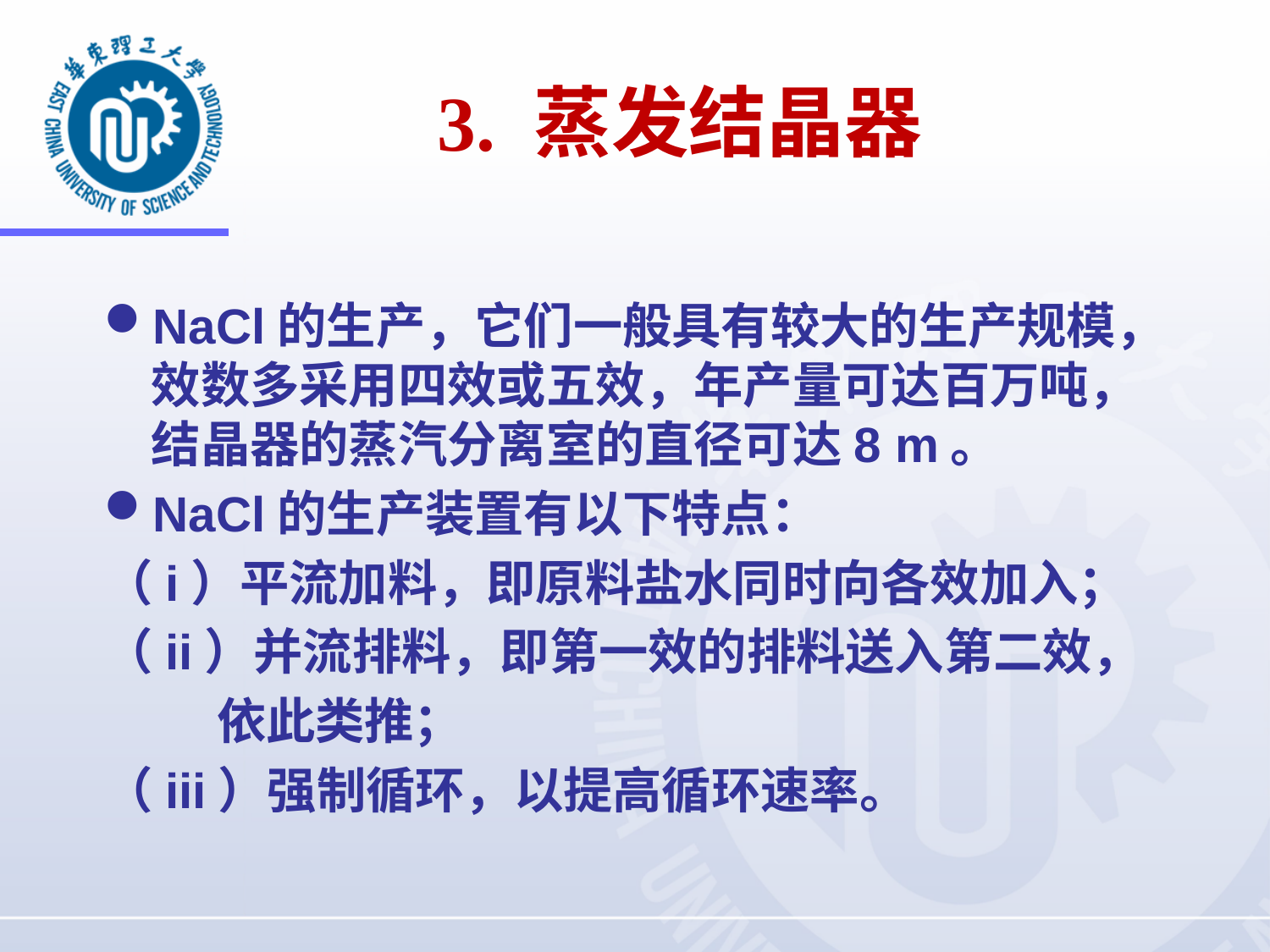

3. 蒸发结晶器
NaCl的生产，它们一般具有较大的生产规模，效数多采用四效或五效，年产量可达百万吨，结晶器的蒸汽分离室的直径可达8 m。
NaCl的生产装置有以下特点：
（i）平流加料，即原料盐水同时向各效加入；
（ii）并流排料，即第一效的排料送入第二效，
         依此类推；
（iii）强制循环，以提高循环速率。